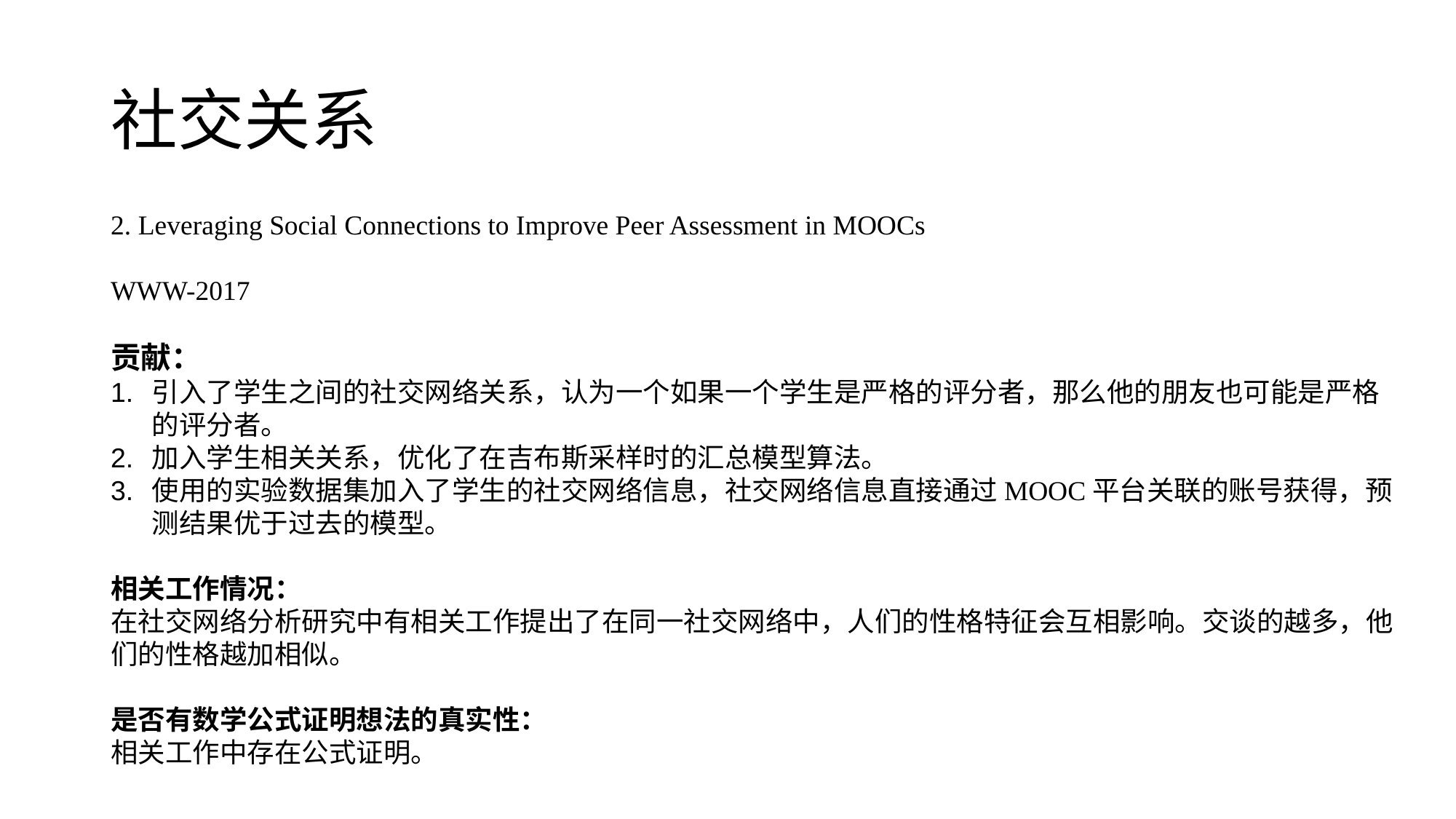

# 社交关系
2. Leveraging Social Connections to Improve Peer Assessment in MOOCs

WWW-2017

贡献：
引入了学生之间的社交网络关系，认为一个如果一个学生是严格的评分者，那么他的朋友也可能是严格的评分者。
加入学生相关关系，优化了在吉布斯采样时的汇总模型算法。
使用的实验数据集加入了学生的社交网络信息，社交网络信息直接通过MOOC平台关联的账号获得，预测结果优于过去的模型。

相关工作情况：
在社交网络分析研究中有相关工作提出了在同一社交网络中，人们的性格特征会互相影响。交谈的越多，他们的性格越加相似。

是否有数学公式证明想法的真实性：
相关工作中存在公式证明。